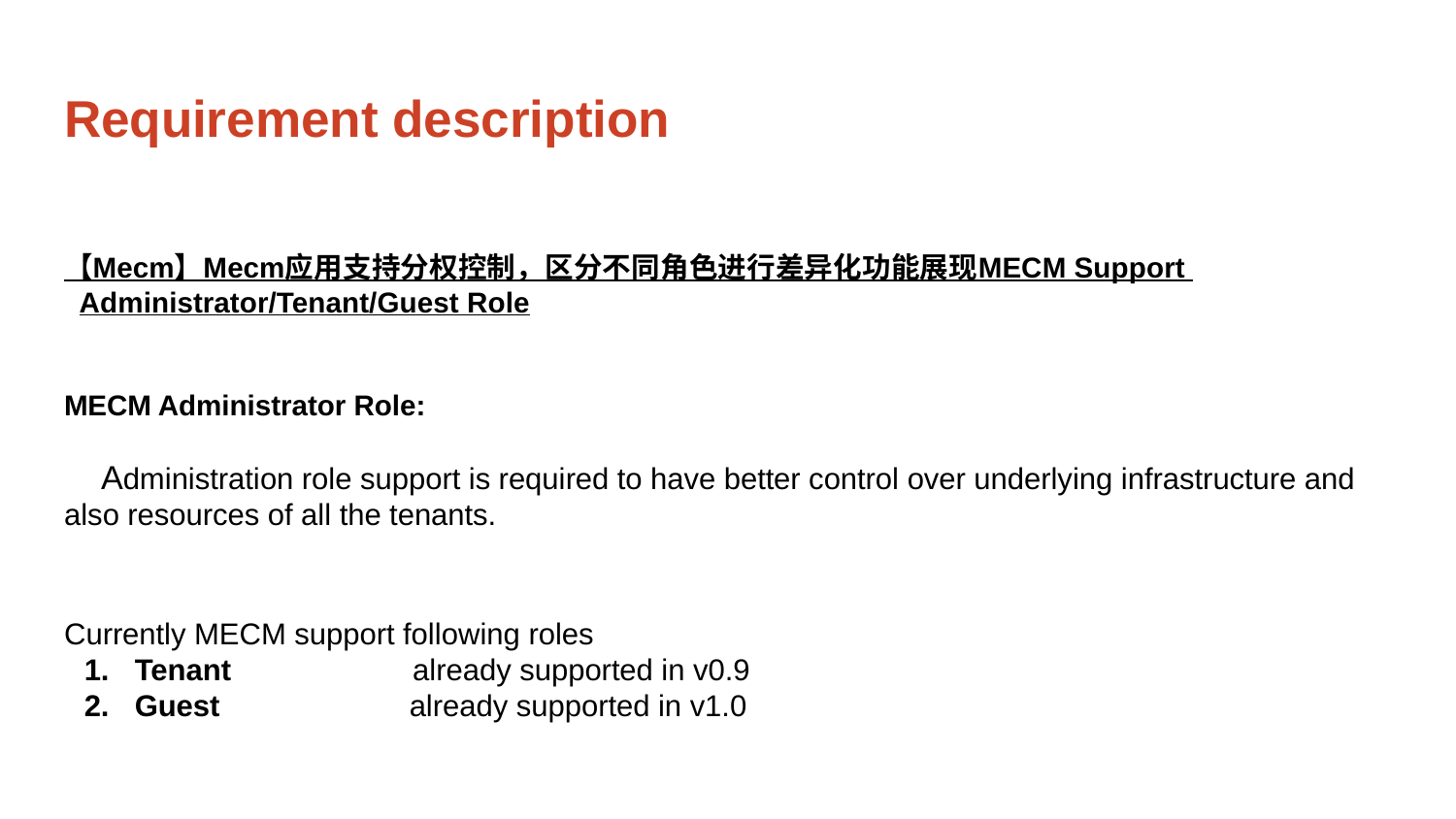

# Requirement description

【Mecm】Mecm应用支持分权控制，区分不同角色进行差异化功能展现MECM Support
  Administrator/Tenant/Guest Role

MECM Administrator Role:

    Administration role support is required to have better control over underlying infrastructure and also resources of all the tenants.

Currently MECM support following roles
Tenant                      already supported in v0.9
Guest                       already supported in v1.0